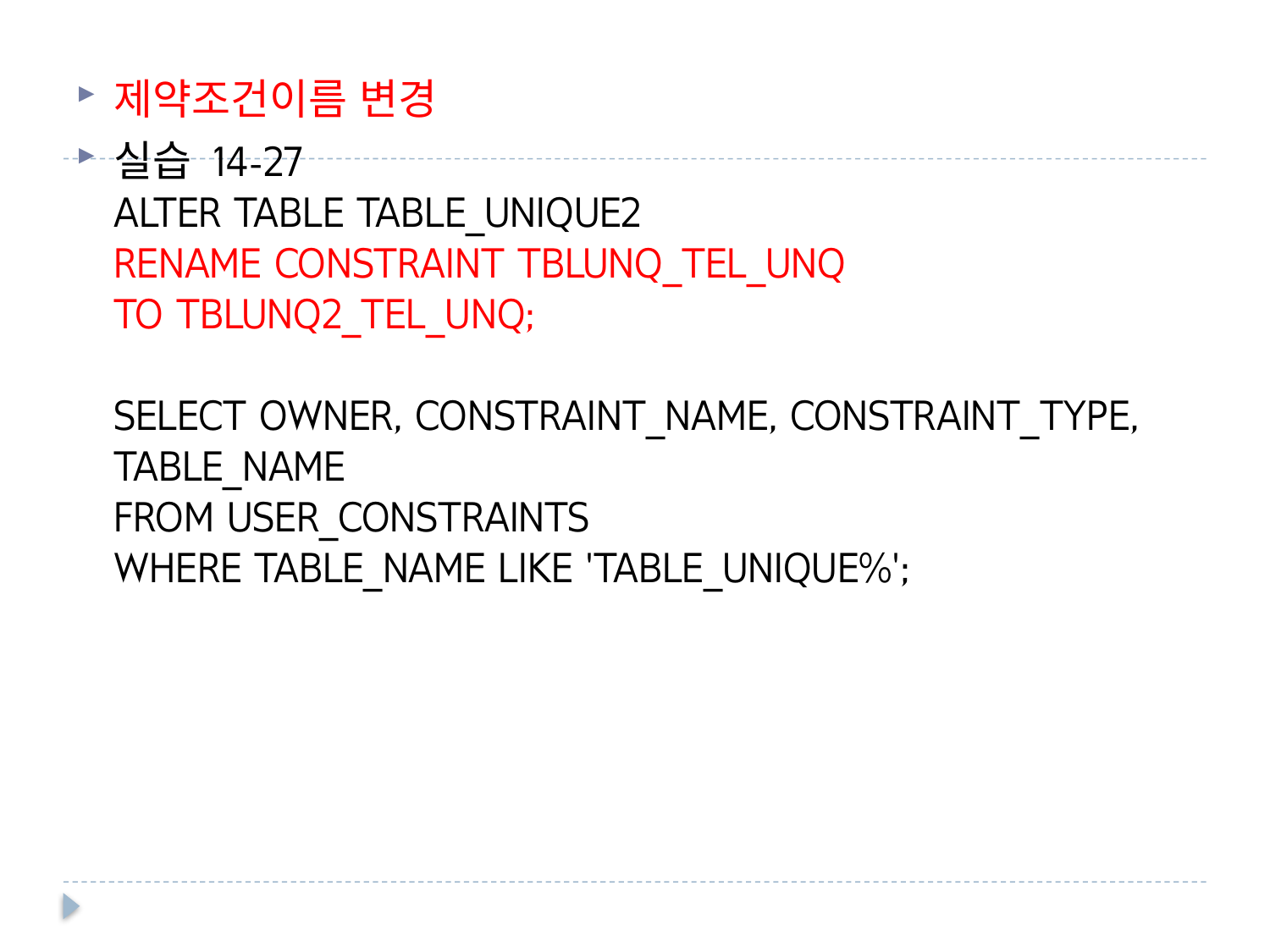

제약조건이름 변경
실습 14-27
ALTER TABLE TABLE_UNIQUE2
RENAME CONSTRAINT TBLUNQ_TEL_UNQ
TO TBLUNQ2_TEL_UNQ;
SELECT OWNER, CONSTRAINT_NAME, CONSTRAINT_TYPE, TABLE_NAME
FROM USER_CONSTRAINTS
WHERE TABLE_NAME LIKE 'TABLE_UNIQUE%';